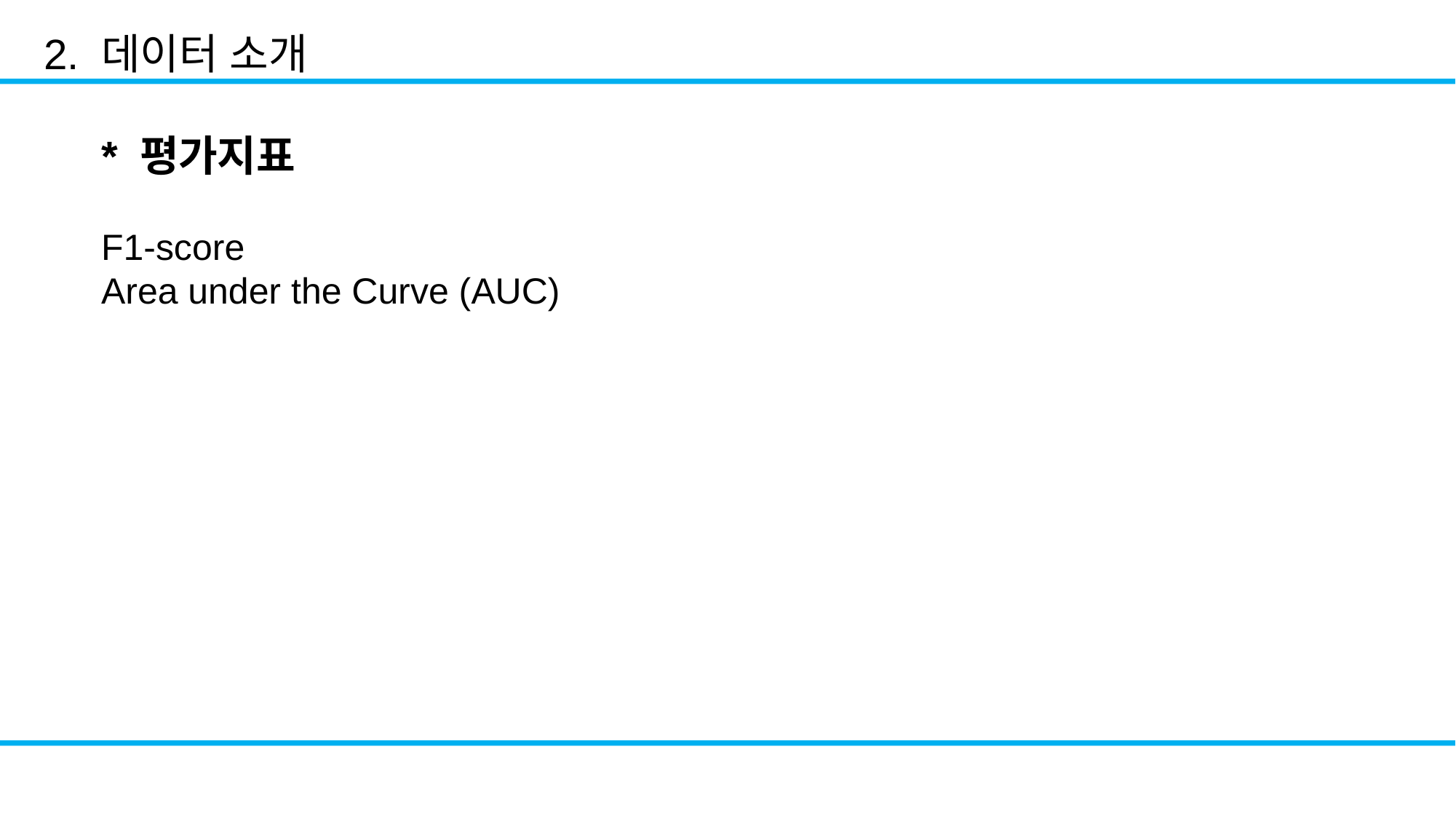

2. 데이터 소개

* 평가지표

F1-score
Area under the Curve (AUC)